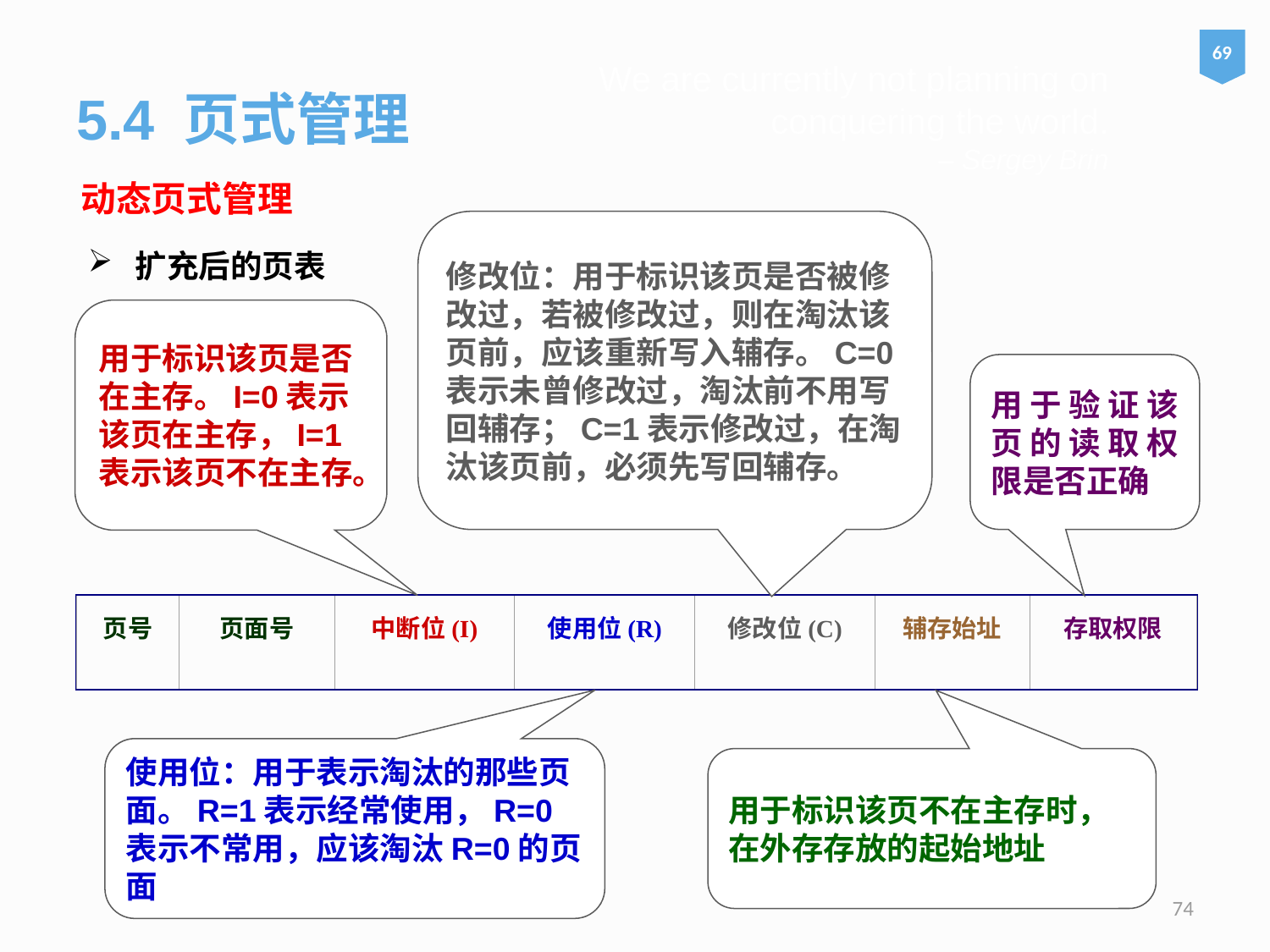

69
# We are currently not planning on conquering the world. – Sergey Brin
5.4 页式管理
动态页式管理

修改位：用于标识该页是否被修改过，若被修改过，则在淘汰该页前，应该重新写入辅存。C=0表示未曾修改过，淘汰前不用写回辅存；C=1表示修改过，在淘汰该页前，必须先写回辅存。
扩充后的页表
用于标识该页是否在主存。I=0表示该页在主存，I=1表示该页不在主存。
用于验证该页的读取权限是否正确

页号

页面号

中断位(I)

使用位(R)

修改位(C)

辅存始址

存取权限

使用位：用于表示淘汰的那些页面。R=1表示经常使用，R=0表示不常用，应该淘汰R=0的页面
用于标识该页不在主存时，在外存存放的起始地址

74